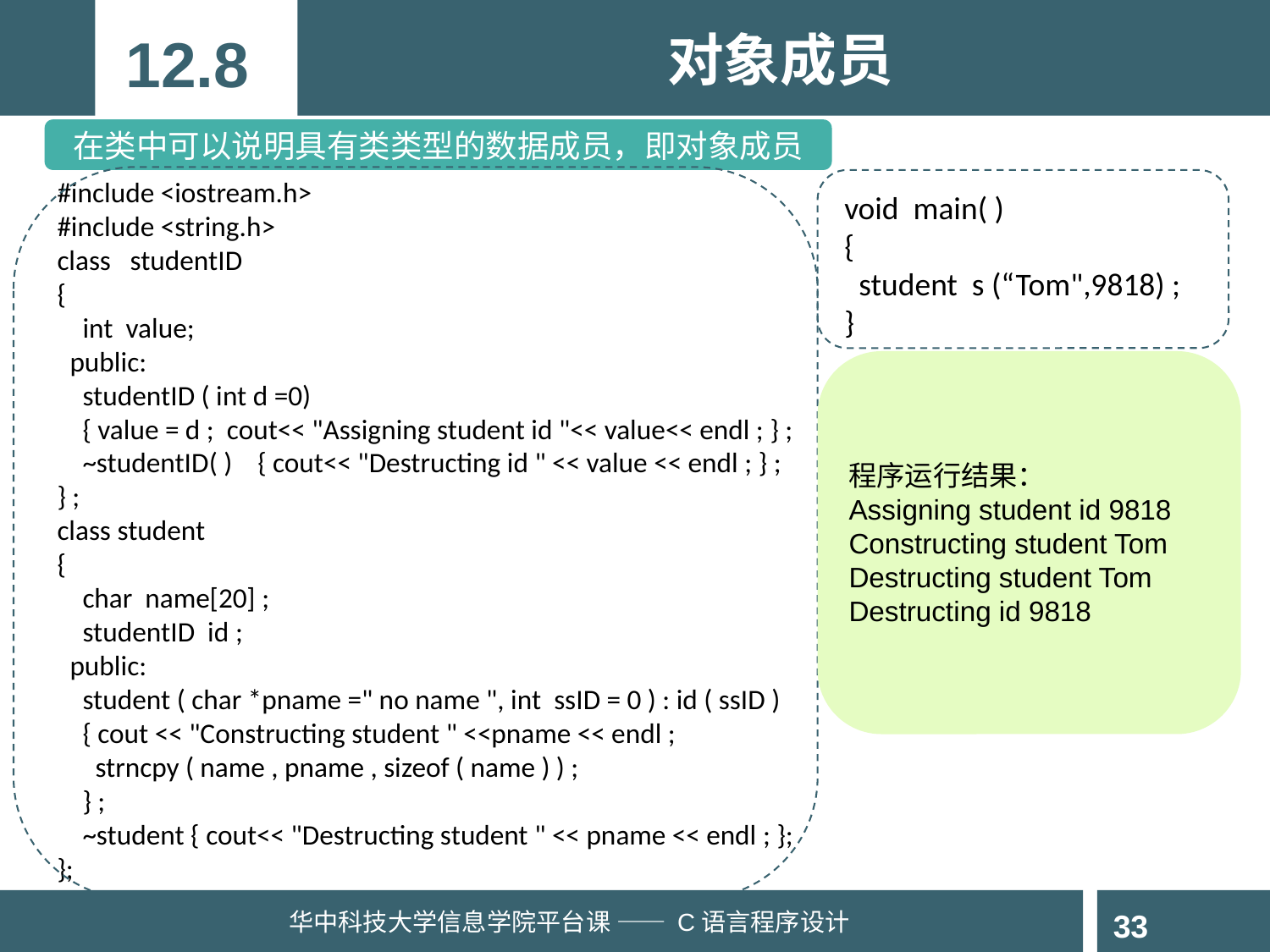

12.8
对象成员
在类中可以说明具有类类型的数据成员，即对象成员

#include <iostream.h>
#include <string.h>
class   studentID
{
    int  value;
  public:
    studentID ( int d =0)
    { value = d ;  cout<< "Assigning student id "<< value<< endl ; } ;
    ~studentID( )    { cout<< "Destructing id " << value << endl ; } ;
} ;
class student
{
    char  name[20] ;
    studentID  id ;
  public:
    student ( char *pname =" no name ", int  ssID = 0 ) : id ( ssID )
    { cout << "Constructing student " <<pname << endl ;
      strncpy ( name , pname , sizeof ( name ) ) ;
    } ;
    ~student { cout<< "Destructing student " << pname << endl ; };
};

void  main( )
{
  student  s (“Tom",9818) ;
}
程序运行结果：
Assigning student id 9818
Constructing student Tom
Destructing student Tom
Destructing id 9818